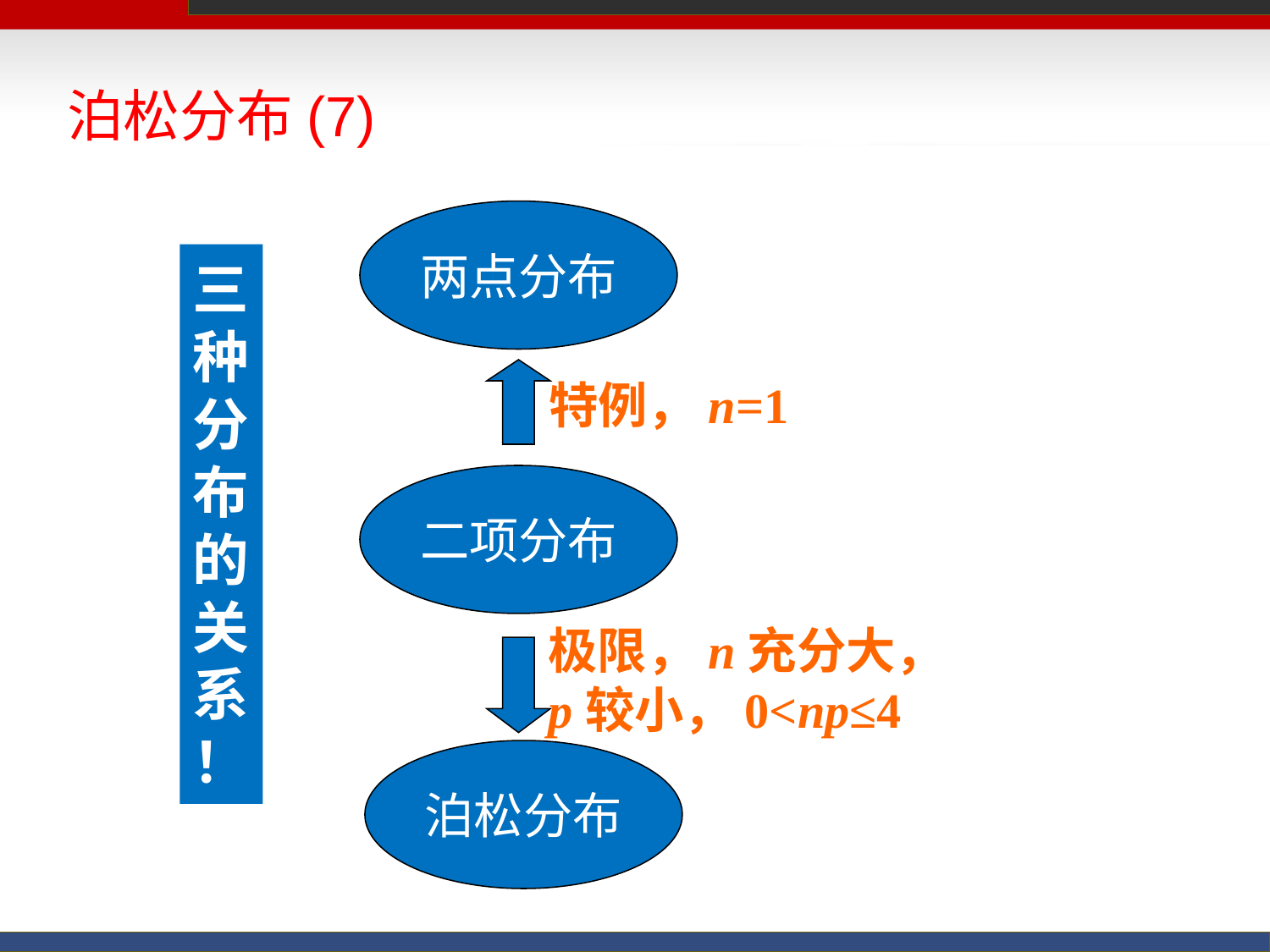

# 泊松分布(7)
两点分布
三
种
分
布
的
关
系
！

特例，n=1
二项分布
极限，n充分大，
p较小，0<np≤4

泊松分布